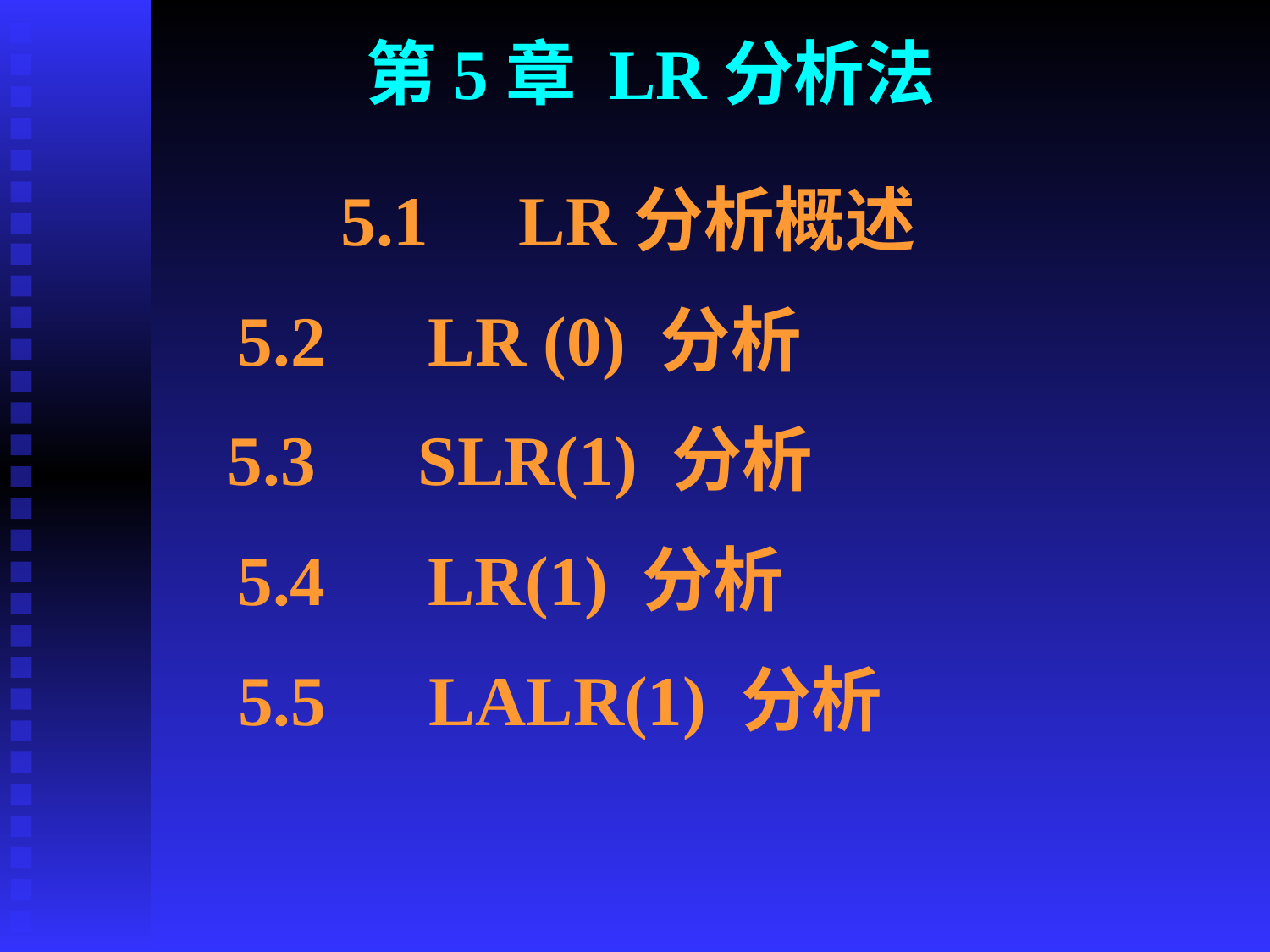

第5章 LR分析法
5.1	LR分析概述

5.2	LR (0) 分析
5.3	SLR(1) 分析
5.4	LR(1) 分析
5.5	LALR(1) 分析
第 4 页